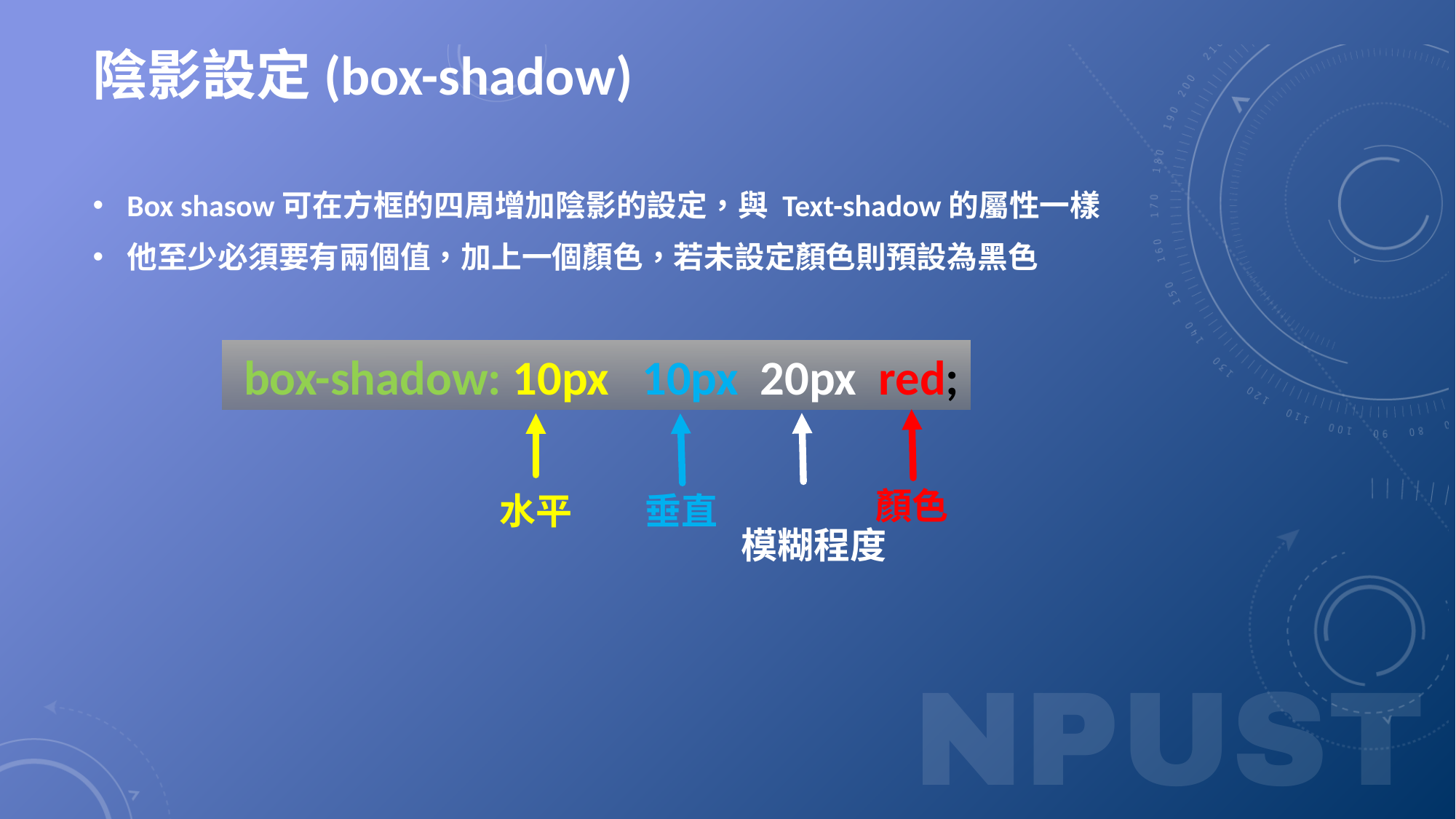

# 陰影設定(box-shadow)
Box shasow可在方框的四周增加陰影的設定，與 Text-shadow的屬性一樣
他至少必須要有兩個值，加上一個顏色，若未設定顏色則預設為黑色
 box-shadow: 10px   10px  20px  red;
顏色
模糊程度
水平
垂直